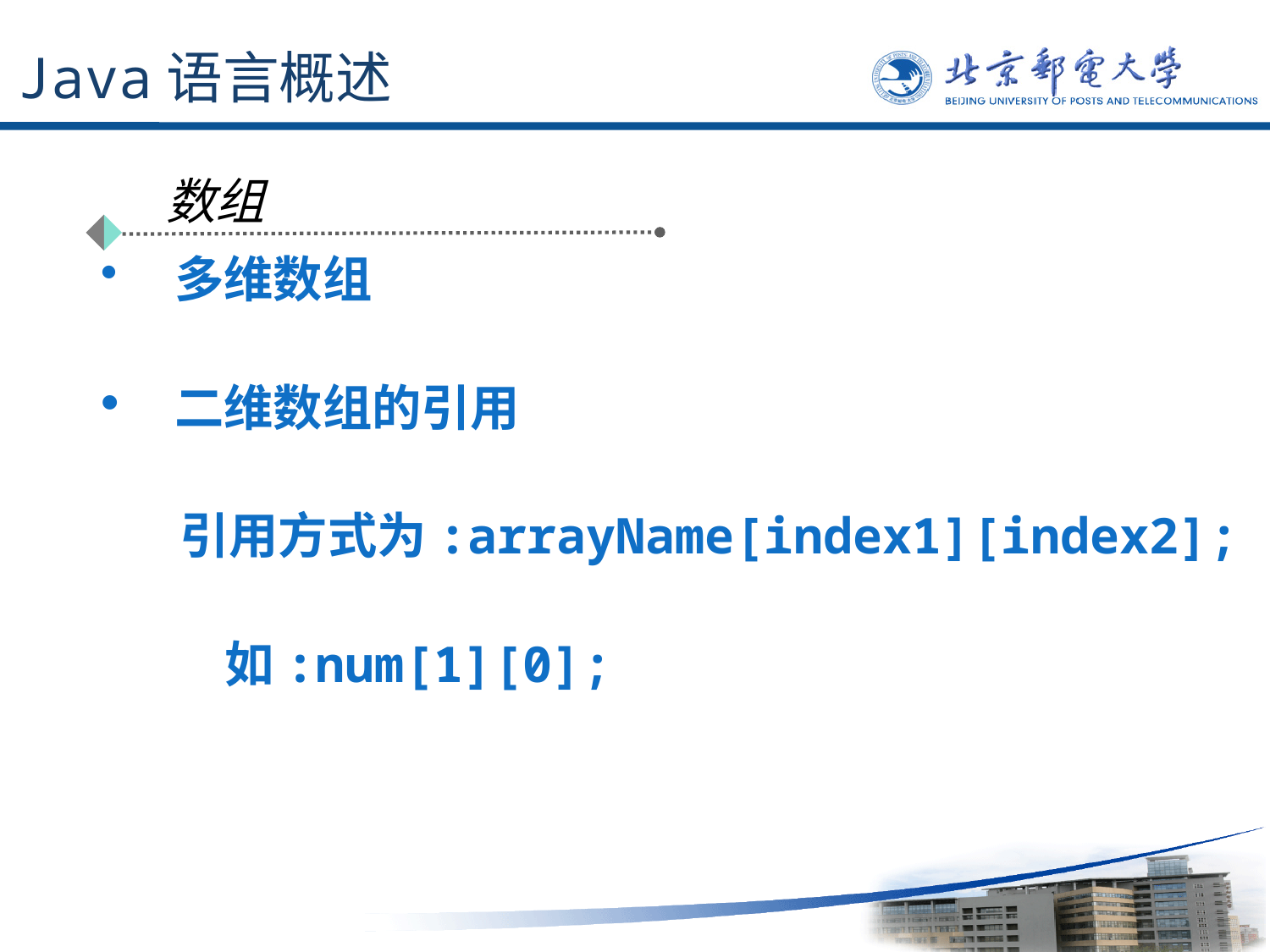

# Java语言概述

数组

多维数组
二维数组的引用
      引用方式为:arrayName[index1][index2];
          如:num[1][0];